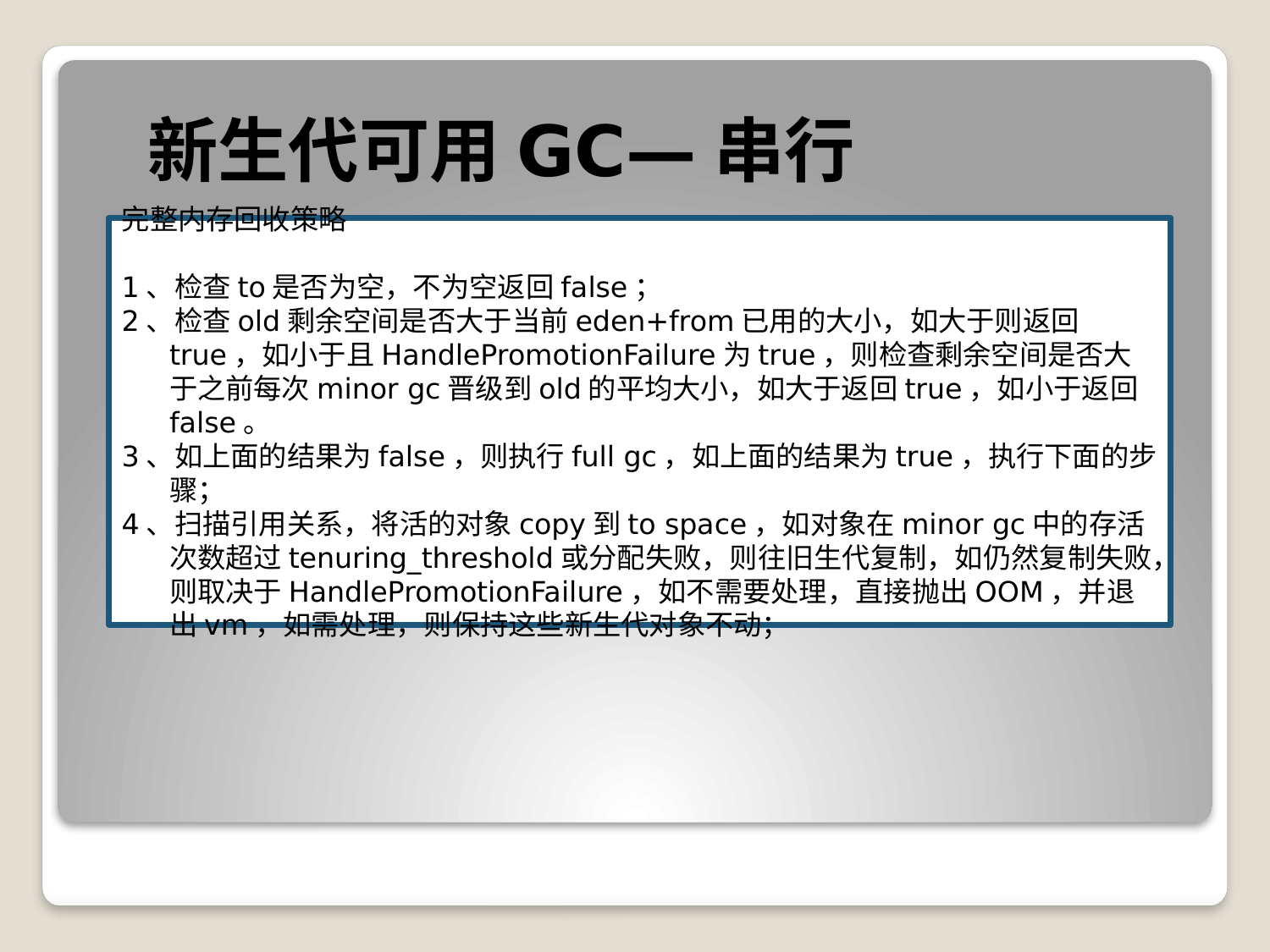

新生代可用GC—串行
完整内存回收策略

1、检查to是否为空，不为空返回false；
2、检查old剩余空间是否大于当前eden+from已用的大小，如大于则返回true，如小于且HandlePromotionFailure为true，则检查剩余空间是否大于之前每次minor gc晋级到old的平均大小，如大于返回true，如小于返回false。
3、如上面的结果为false，则执行full gc，如上面的结果为true，执行下面的步骤；
4、扫描引用关系，将活的对象copy到to space，如对象在minor gc中的存活次数超过tenuring_threshold或分配失败，则往旧生代复制，如仍然复制失败，则取决于HandlePromotionFailure，如不需要处理，直接抛出OOM，并退出vm，如需处理，则保持这些新生代对象不动；